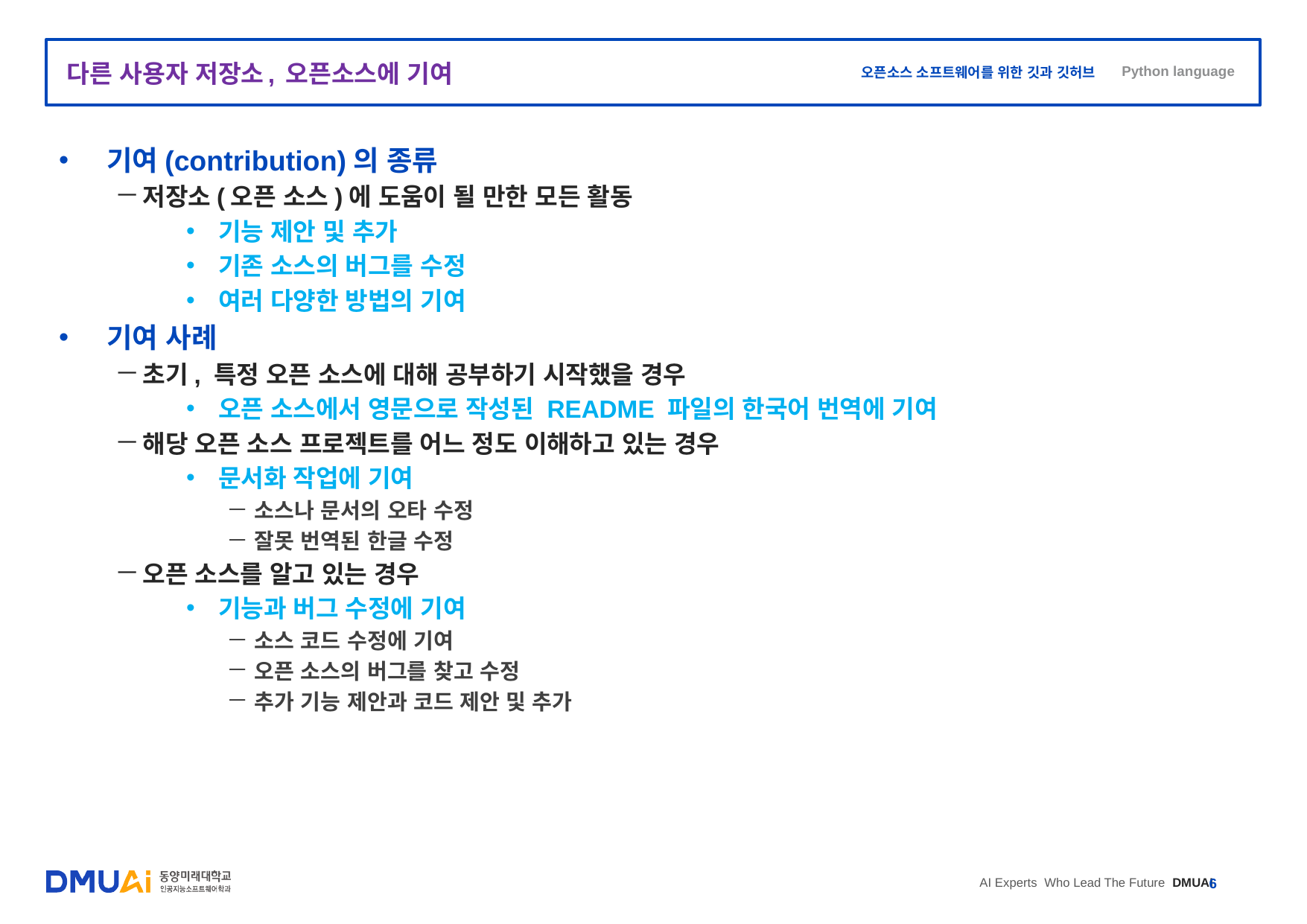

# 다른 사용자 저장소, 오픈소스에 기여
기여(contribution)의 종류
저장소(오픈 소스)에 도움이 될 만한 모든 활동
기능 제안 및 추가
기존 소스의 버그를 수정
여러 다양한 방법의 기여
기여 사례
초기, 특정 오픈 소스에 대해 공부하기 시작했을 경우
오픈 소스에서 영문으로 작성된 README 파일의 한국어 번역에 기여
해당 오픈 소스 프로젝트를 어느 정도 이해하고 있는 경우
문서화 작업에 기여
소스나 문서의 오타 수정
잘못 번역된 한글 수정
오픈 소스를 알고 있는 경우
기능과 버그 수정에 기여
소스 코드 수정에 기여
오픈 소스의 버그를 찾고 수정
추가 기능 제안과 코드 제안 및 추가